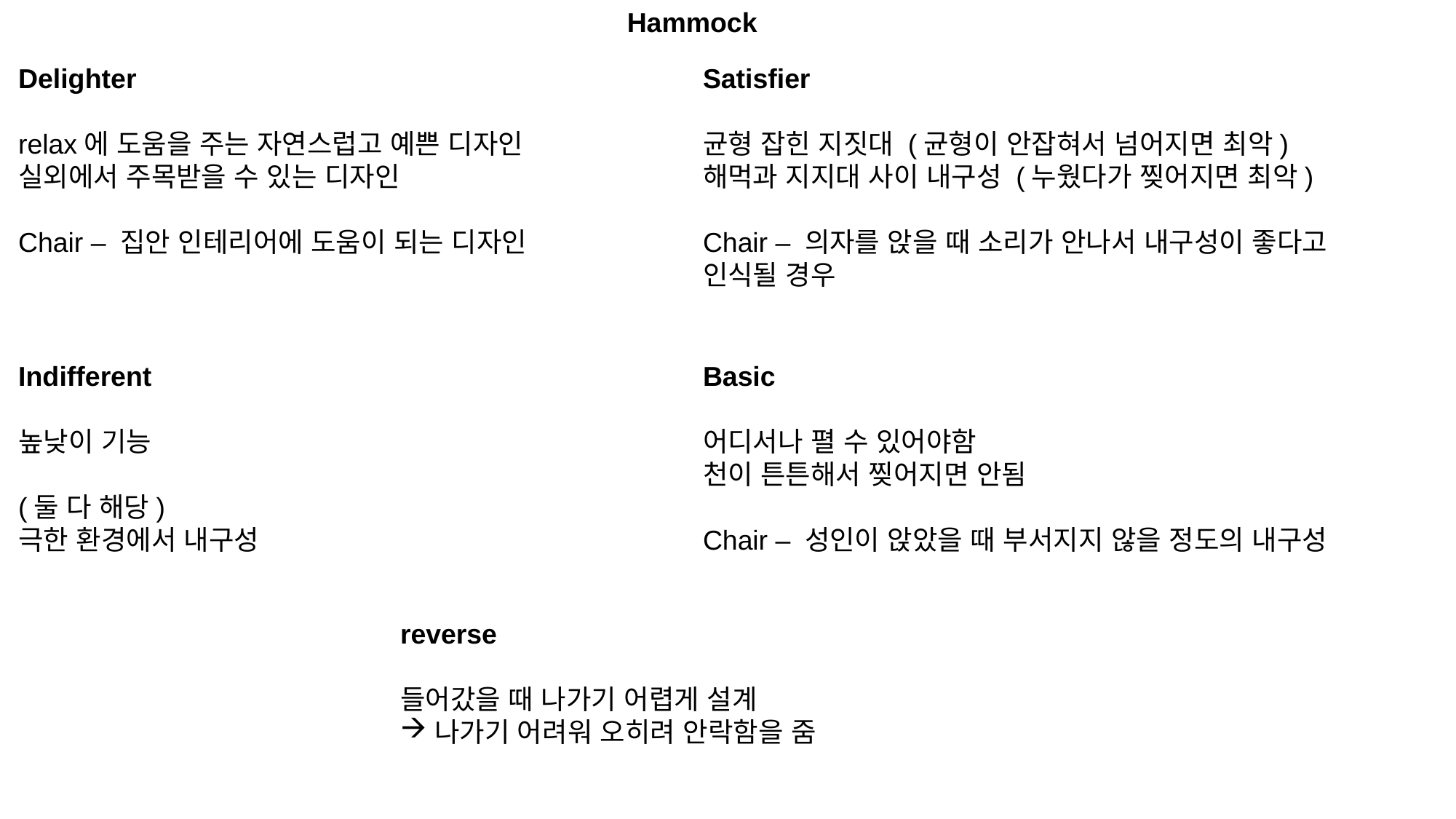

Hammock
Delighter

relax에 도움을 주는 자연스럽고 예쁜 디자인
실외에서 주목받을 수 있는 디자인

Chair – 집안 인테리어에 도움이 되는 디자인

Satisfier

균형 잡힌 지짓대 (균형이 안잡혀서 넘어지면 최악)
해먹과 지지대 사이 내구성 (누웠다가 찢어지면 최악)

Chair – 의자를 앉을 때 소리가 안나서 내구성이 좋다고 	인식될 경우

Indifferent

높낮이 기능

(둘 다 해당)
극한 환경에서 내구성

Basic

어디서나 펼 수 있어야함
천이 튼튼해서 찢어지면 안됨

Chair – 성인이 앉았을 때 부서지지 않을 정도의 내구성

reverse

들어갔을 때 나가기 어렵게 설계
나가기 어려워 오히려 안락함을 줌